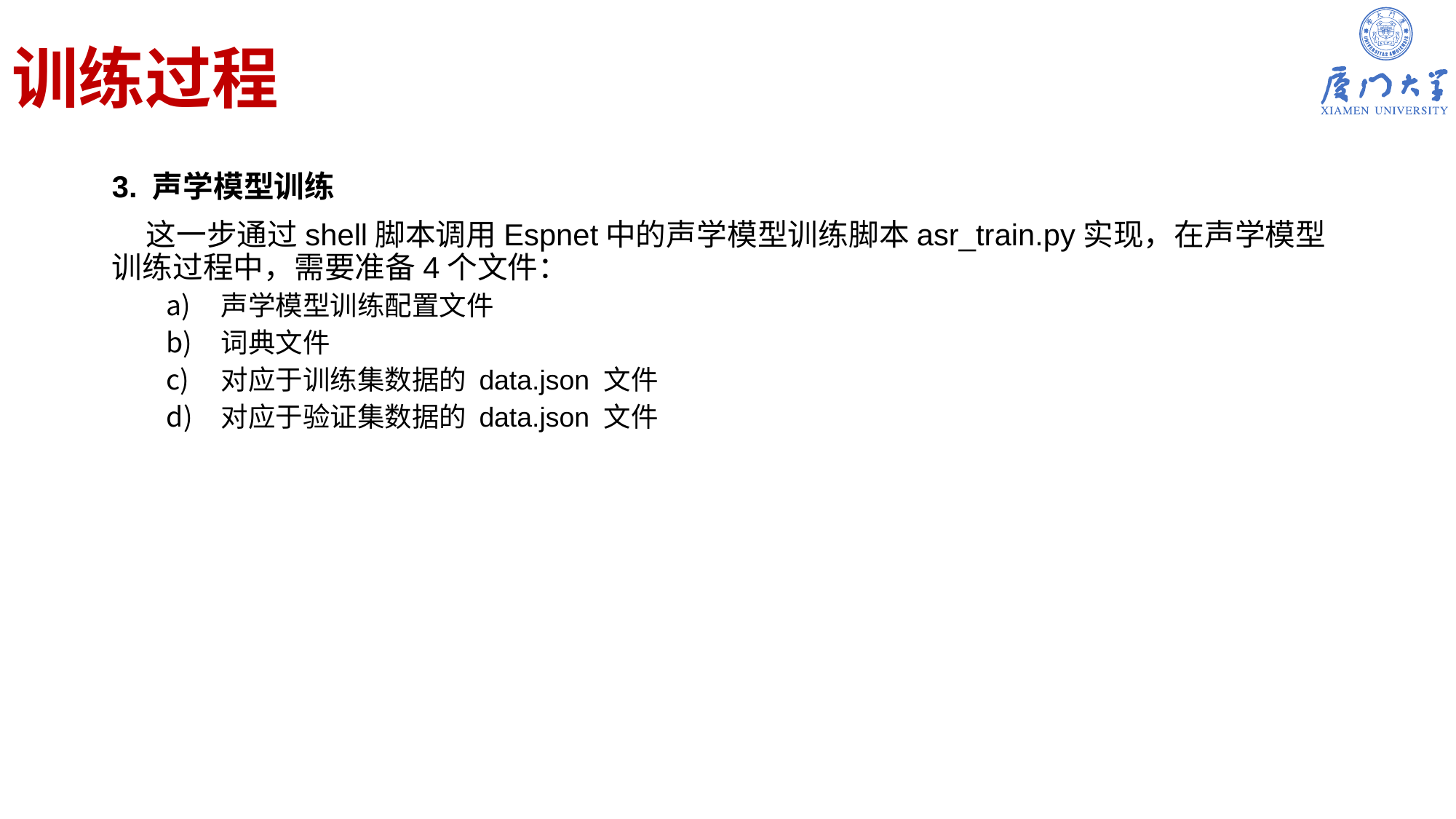

# 训练过程
3. 声学模型训练
    这一步通过shell脚本调用Espnet中的声学模型训练脚本asr_train.py实现，在声学模型训练过程中，需要准备4个文件：
声学模型训练配置文件
词典文件
对应于训练集数据的 data.json 文件
对应于验证集数据的 data.json 文件